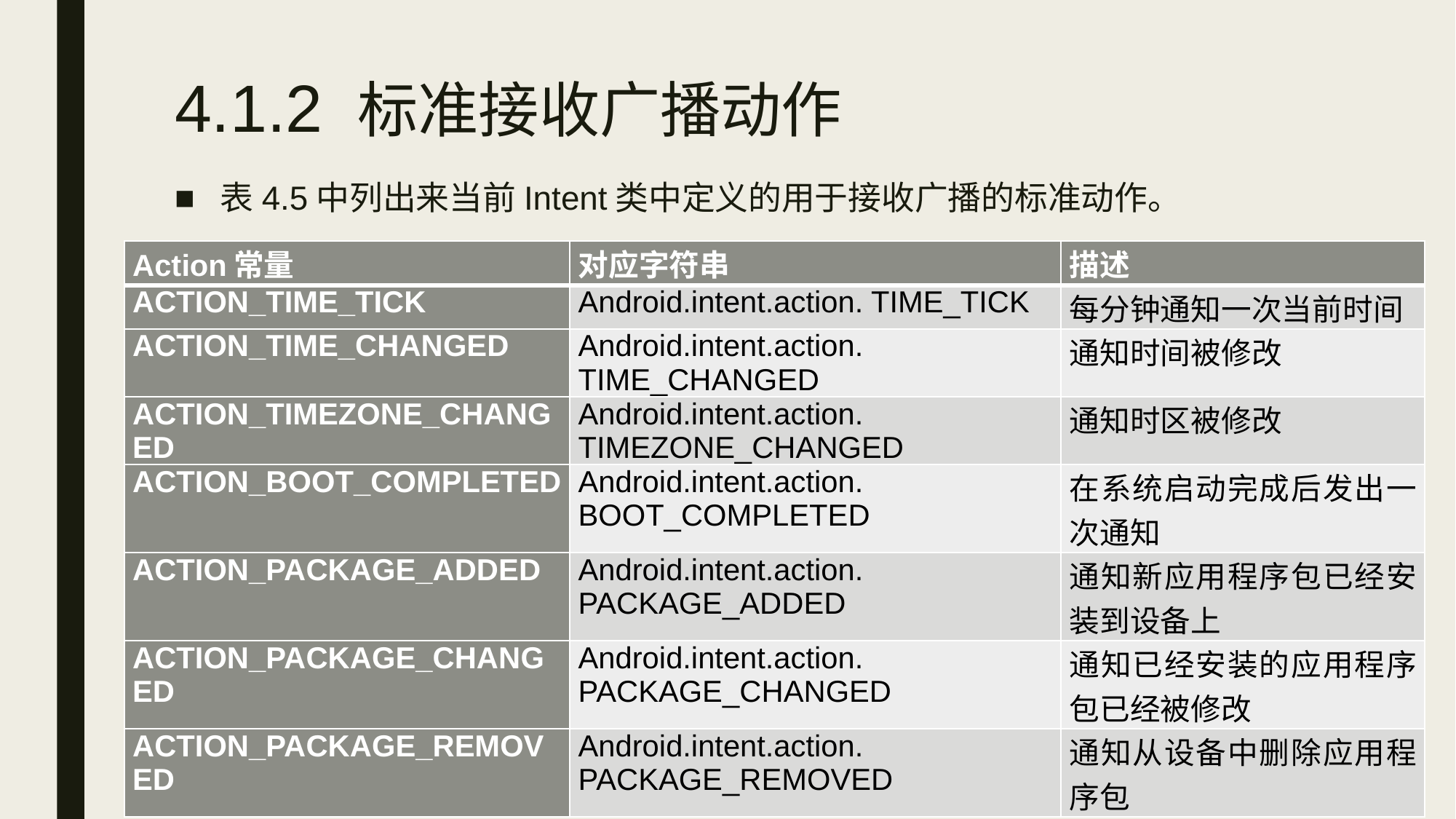

# 4.1.2 标准接收广播动作
表4.5中列出来当前Intent类中定义的用于接收广播的标准动作。
| Action常量 | 对应字符串 | 描述 |
| --- | --- | --- |
| ACTION\_TIME\_TICK | Android.intent.action. TIME\_TICK | 每分钟通知一次当前时间 |
| ACTION\_TIME\_CHANGED | Android.intent.action. TIME\_CHANGED | 通知时间被修改 |
| ACTION\_TIMEZONE\_CHANGED | Android.intent.action. TIMEZONE\_CHANGED | 通知时区被修改 |
| ACTION\_BOOT\_COMPLETED | Android.intent.action. BOOT\_COMPLETED | 在系统启动完成后发出一次通知 |
| ACTION\_PACKAGE\_ADDED | Android.intent.action. PACKAGE\_ADDED | 通知新应用程序包已经安装到设备上 |
| ACTION\_PACKAGE\_CHANGED | Android.intent.action. PACKAGE\_CHANGED | 通知已经安装的应用程序包已经被修改 |
| ACTION\_PACKAGE\_REMOVED | Android.intent.action. PACKAGE\_REMOVED | 通知从设备中删除应用程序包 |